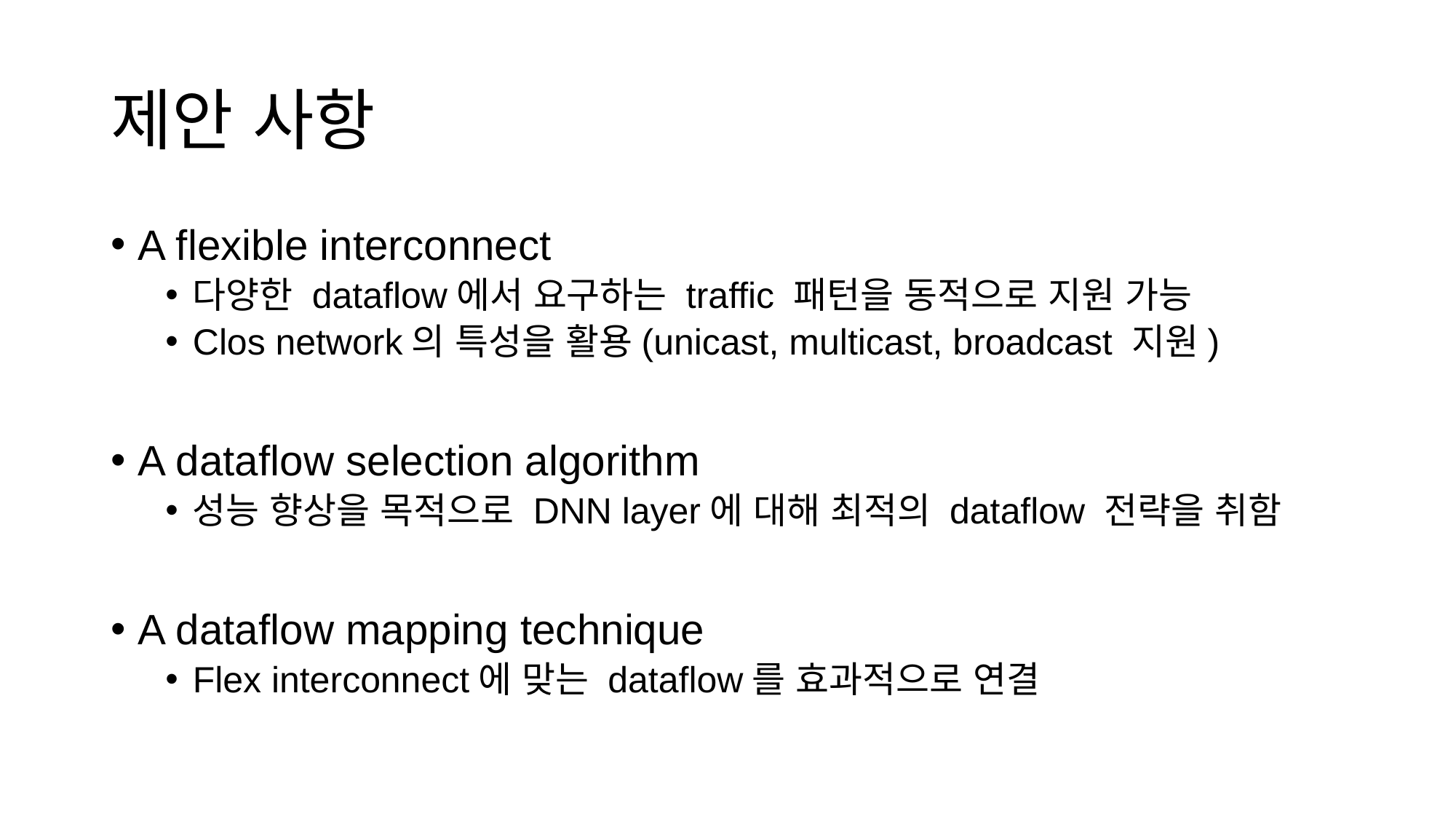

# 제안 사항
A flexible interconnect
다양한 dataflow에서 요구하는 traffic 패턴을 동적으로 지원 가능
Clos network의 특성을 활용(unicast, multicast, broadcast 지원)

A dataflow selection algorithm
성능 향상을 목적으로 DNN layer에 대해 최적의 dataflow 전략을 취함

A dataflow mapping technique
Flex interconnect에 맞는 dataflow를 효과적으로 연결